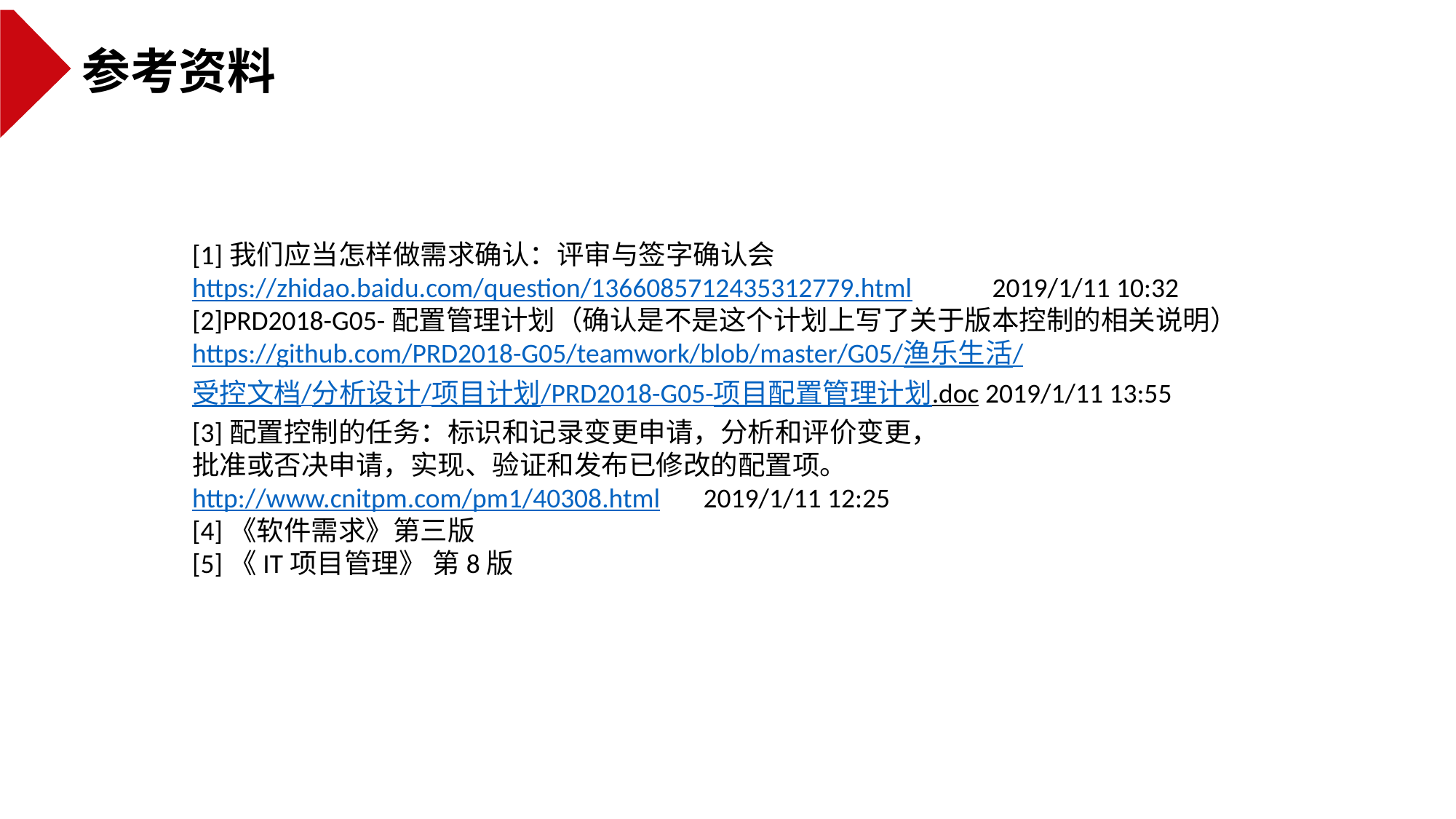

参考资料
[1]我们应当怎样做需求确认：评审与签字确认会
https://zhidao.baidu.com/question/1366085712435312779.html             2019/1/11 10:32
[2]PRD2018-G05-配置管理计划（确认是不是这个计划上写了关于版本控制的相关说明）
https://github.com/PRD2018-G05/teamwork/blob/master/G05/渔乐生活/
受控文档/分析设计/项目计划/PRD2018-G05-项目配置管理计划.doc 2019/1/11 13:55
[3]配置控制的任务：标识和记录变更申请，分析和评价变更，
批准或否决申请，实现、验证和发布已修改的配置项。
http://www.cnitpm.com/pm1/40308.html       2019/1/11 12:25
[4]《软件需求》第三版
[5]《IT项目管理》 第8版